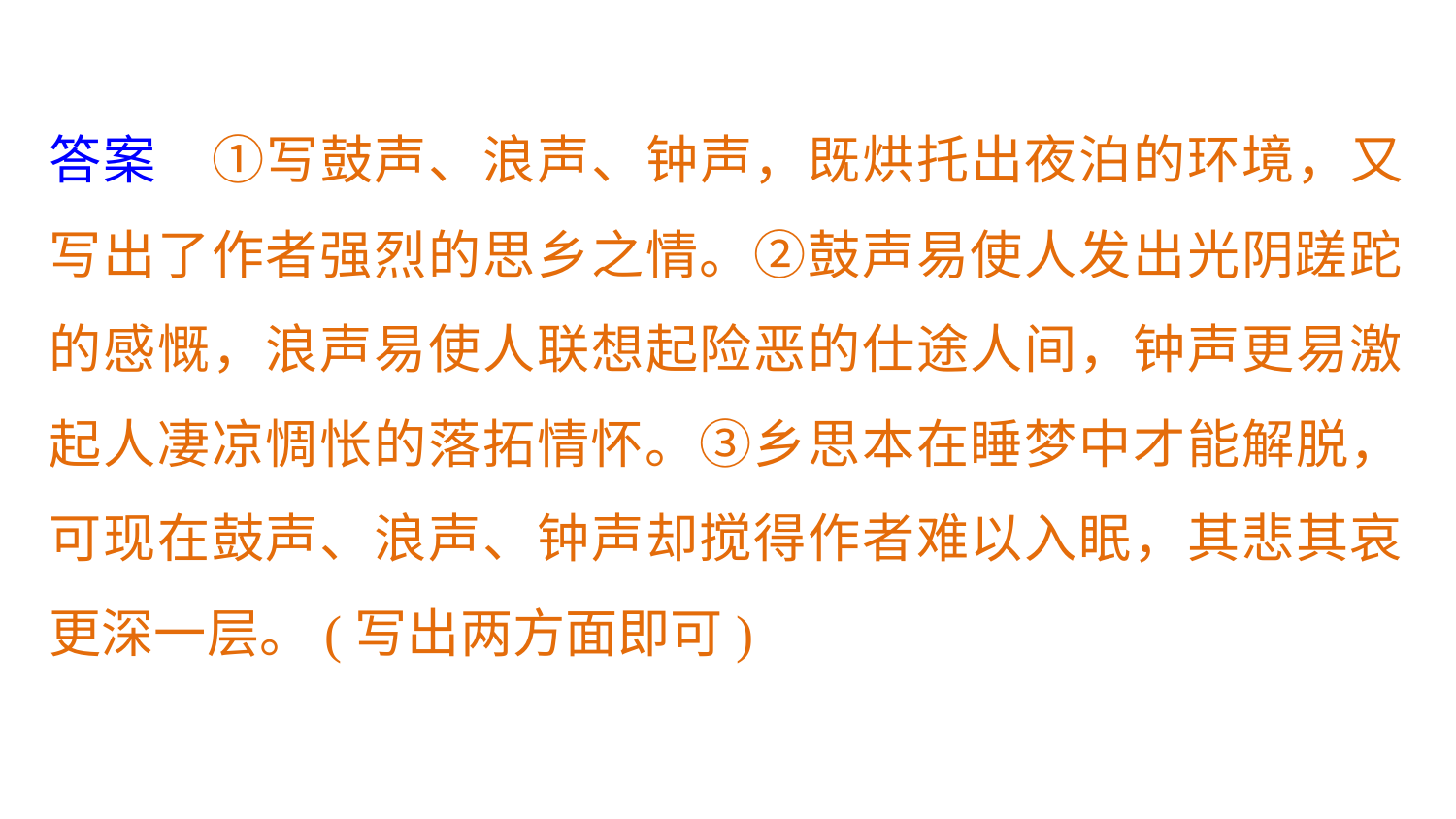

答案　①写鼓声、浪声、钟声，既烘托出夜泊的环境，又写出了作者强烈的思乡之情。②鼓声易使人发出光阴蹉跎的感慨，浪声易使人联想起险恶的仕途人间，钟声更易激起人凄凉惆怅的落拓情怀。③乡思本在睡梦中才能解脱，可现在鼓声、浪声、钟声却搅得作者难以入眠，其悲其哀更深一层。(写出两方面即可)